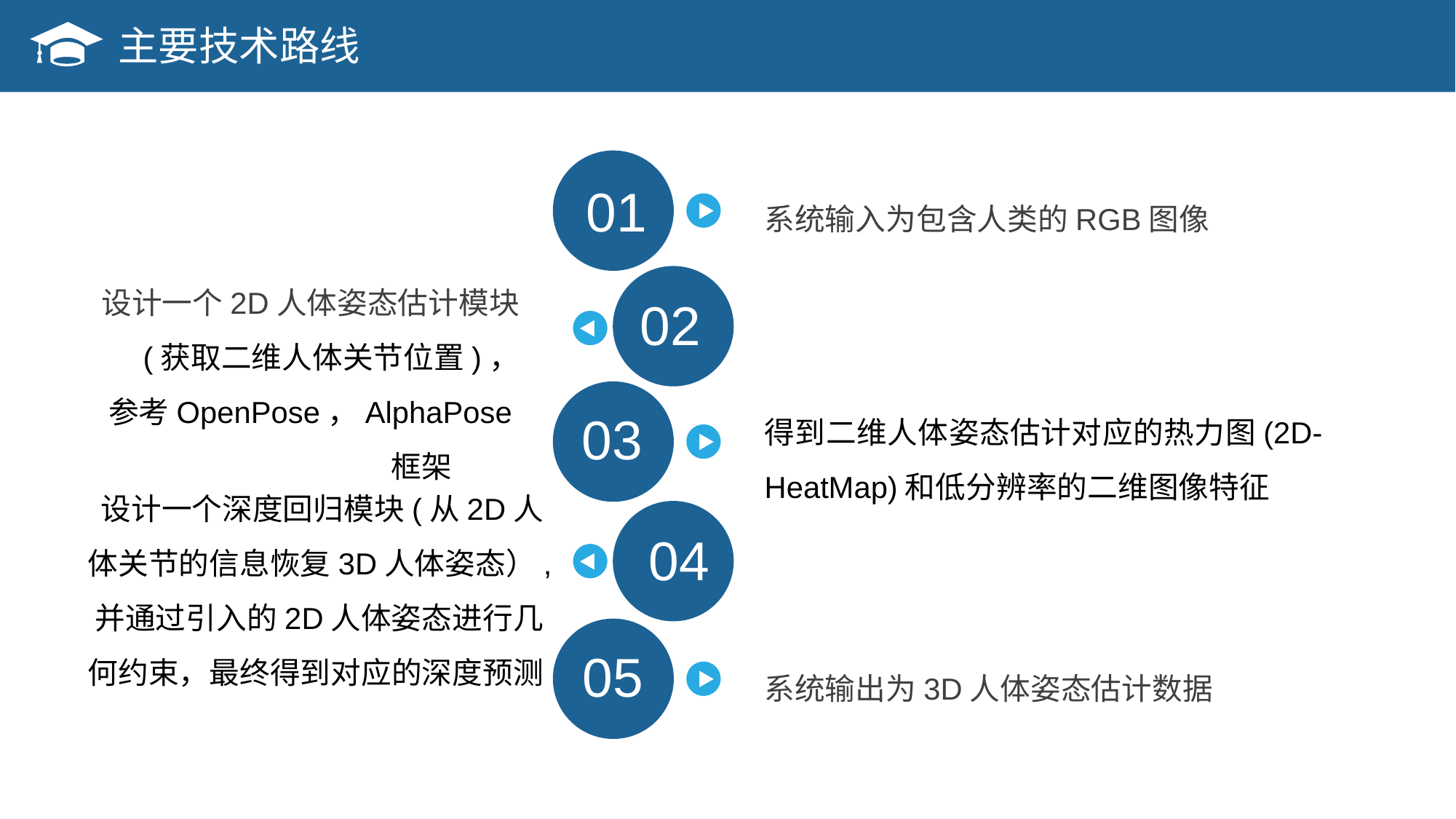

主要技术路线

01
系统输入为包含人类的RGB图像

设计一个2D人体姿态估计模块     (获取二维人体关节位置)，参考OpenPose，AlphaPose框架

02

得到二维人体姿态估计对应的热力图(2D-HeatMap)和低分辨率的二维图像特征
03

 设计一个深度回归模块(从2D人体关节的信息恢复3D人体姿态）,并通过引入的2D人体姿态进行几何约束，最终得到对应的深度预测

04

05
系统输出为3D人体姿态估计数据